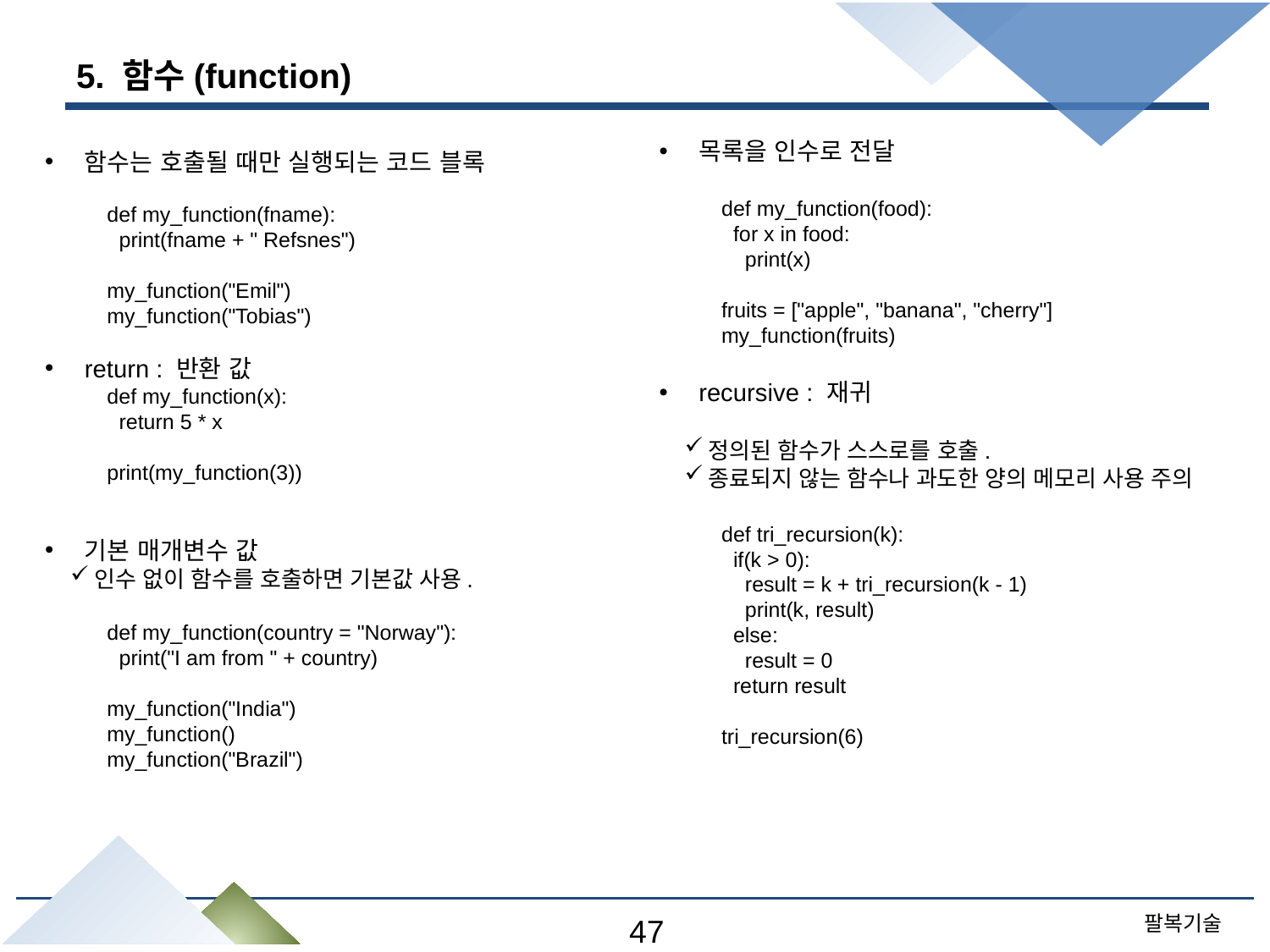

# 5. 함수(function)
목록을 인수로 전달

def my_function(food):
  for x in food:
    print(x)

fruits = ["apple", "banana", "cherry"]
my_function(fruits)

recursive : 재귀

정의된 함수가 스스로를 호출.
종료되지 않는 함수나 과도한 양의 메모리 사용 주의

def tri_recursion(k):
  if(k > 0):
    result = k + tri_recursion(k - 1)
    print(k, result)
  else:
    result = 0
  return result

tri_recursion(6)
함수는 호출될 때만 실행되는 코드 블록

def my_function(fname):
  print(fname + " Refsnes")

my_function("Emil")
my_function("Tobias")

return : 반환 값
def my_function(x):
  return 5 * x

print(my_function(3))

기본 매개변수 값
인수 없이 함수를 호출하면 기본값 사용.

def my_function(country = "Norway"):
  print("I am from " + country)

my_function("India")
my_function()
my_function("Brazil")
47